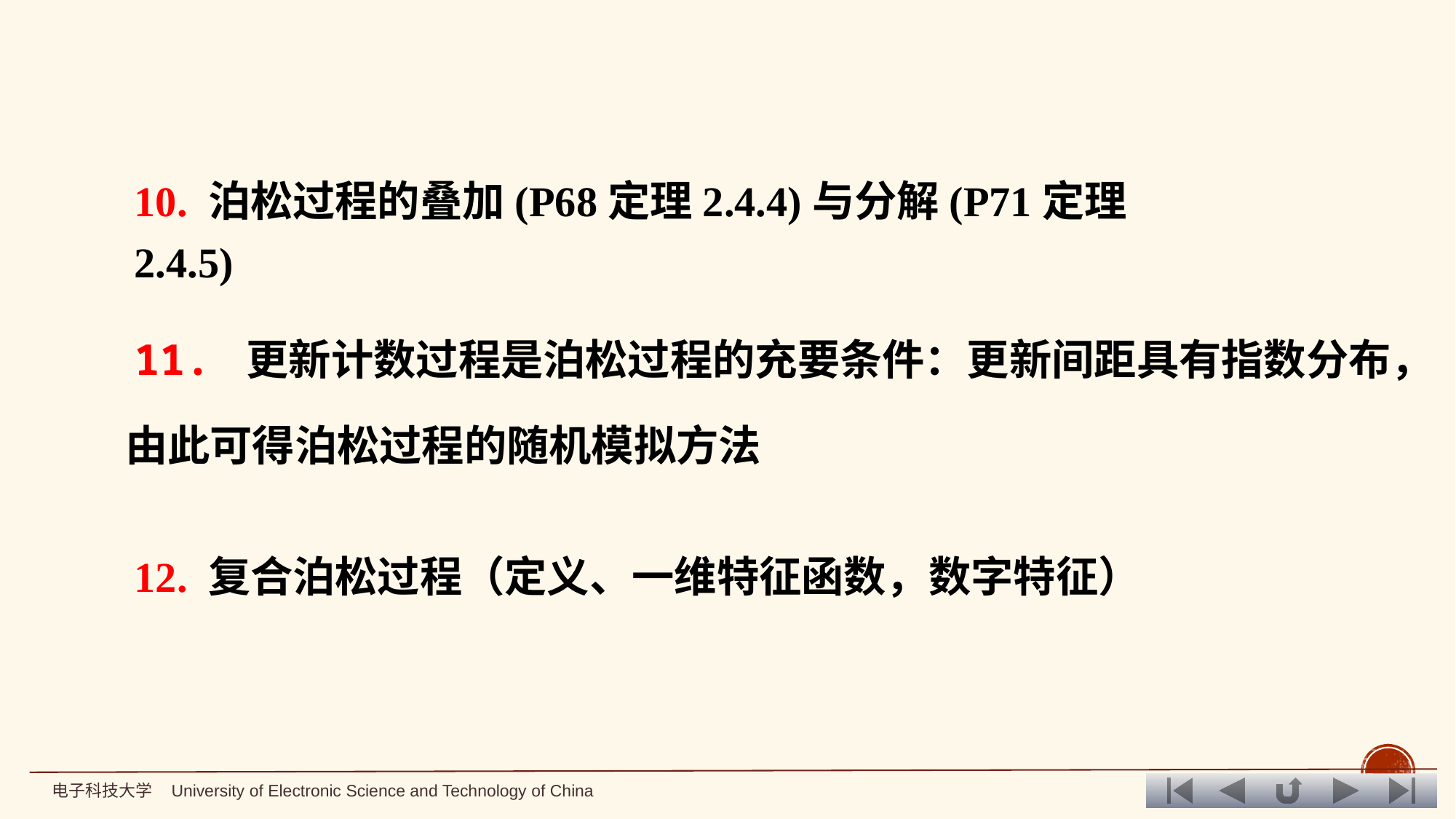

10. 泊松过程的叠加(P68定理2.4.4)与分解(P71定理2.4.5)
11. 更新计数过程是泊松过程的充要条件：更新间距具有指数分布，
由此可得泊松过程的随机模拟方法
12. 复合泊松过程（定义、一维特征函数，数字特征）

电子科技大学    University of Electronic Science and Technology of China